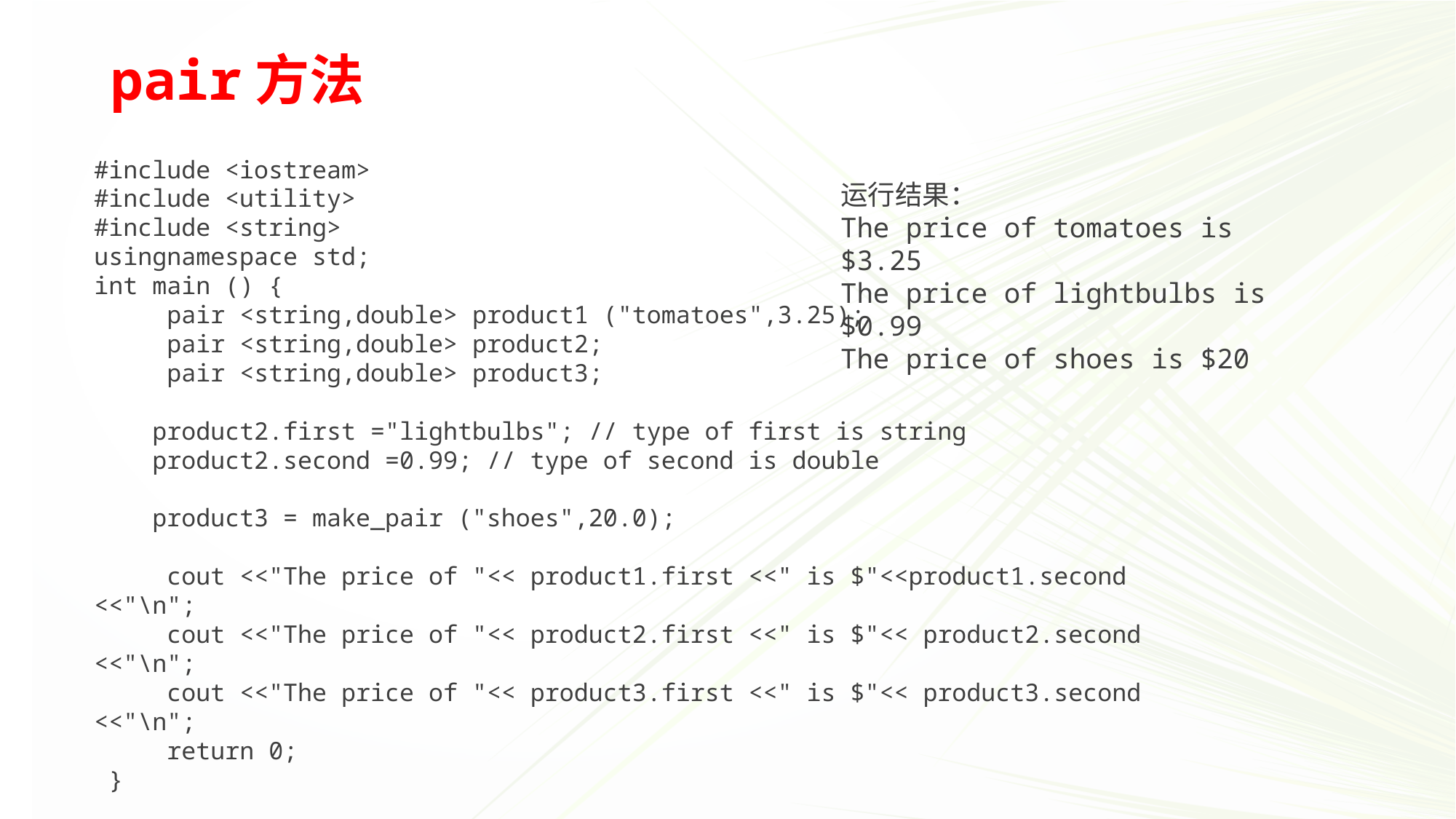

pair方法
#include <iostream>
#include <utility>
#include <string>
usingnamespace std;
int main () {
     pair <string,double> product1 ("tomatoes",3.25);
     pair <string,double> product2;
     pair <string,double> product3;

    product2.first ="lightbulbs"; // type of first is string
    product2.second =0.99; // type of second is double

    product3 = make_pair ("shoes",20.0);

     cout <<"The price of "<< product1.first <<" is $"<<product1.second <<"\n";
     cout <<"The price of "<< product2.first <<" is $"<< product2.second <<"\n";
     cout <<"The price of "<< product3.first <<" is $"<< product3.second <<"\n";
     return 0;
 }

运行结果：
The price of tomatoes is $3.25
The price of lightbulbs is $0.99
The price of shoes is $20